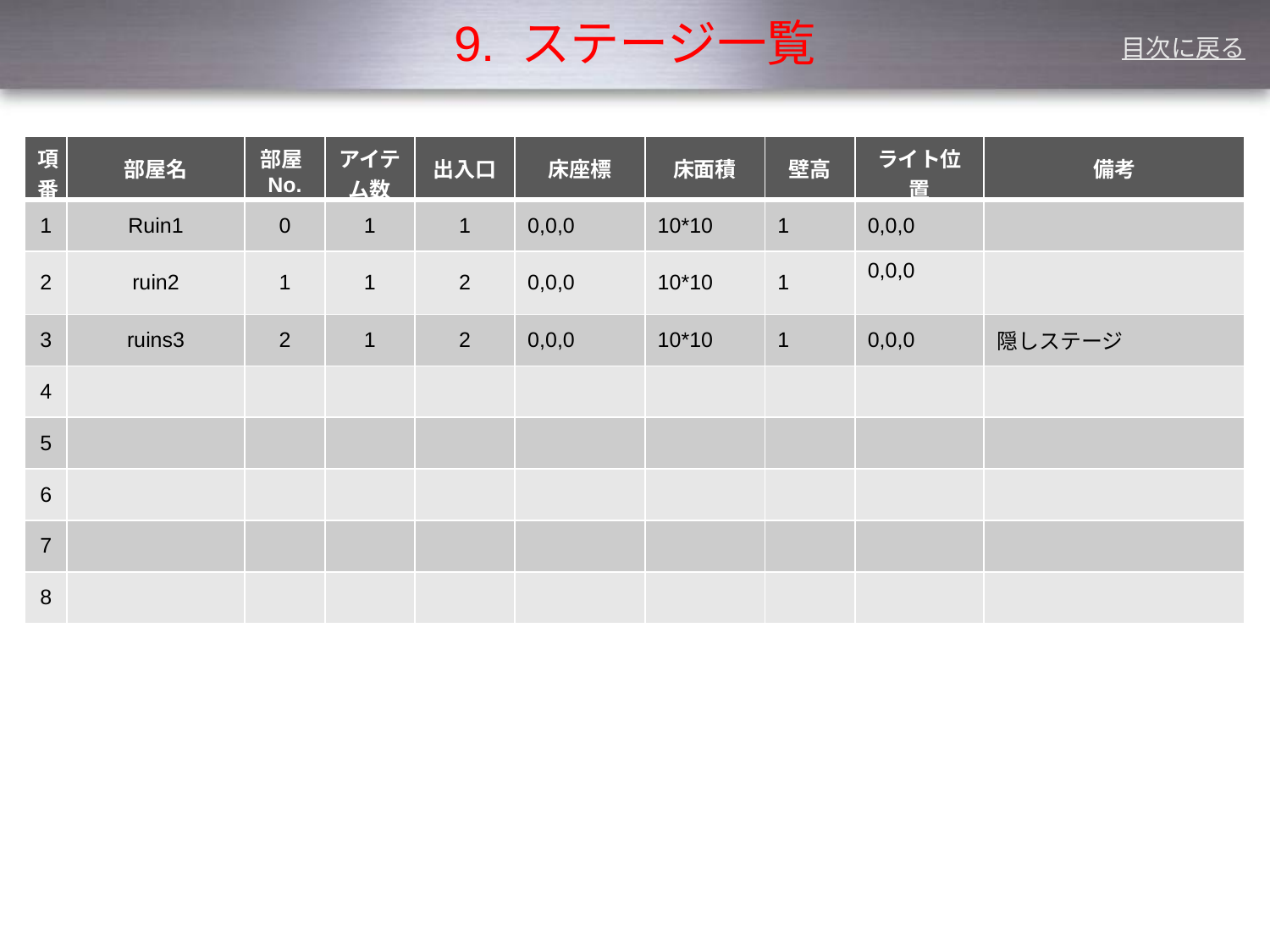

# 9. ステージ一覧
目次に戻る
| 項番 | 部屋名 | 部屋No. | アイテム数 | 出入口 | 床座標 | 床面積 | 壁高 | ライト位置 | 備考 |
| --- | --- | --- | --- | --- | --- | --- | --- | --- | --- |
| 1 | Ruin1 | 0 | 1 | 1 | 0,0,0 | 10\*10 | 1 | 0,0,0 |  |
| 2 | ruin2 | 1 | 1 | 2 | 0,0,0 | 10\*10 | 1 | 0,0,0 |  |
| 3 | ruins3 | 2 | 1 | 2 | 0,0,0 | 10\*10 | 1 | 0,0,0 | 隠しステージ |
| 4 |  |  |  |  |  |  |  |  |  |
| 5 |  |  |  |  |  |  |  |  |  |
| 6 |  |  |  |  |  |  |  |  |  |
| 7 |  |  |  |  |  |  |  |  |  |
| 8 |  |  |  |  |  |  |  |  |  |